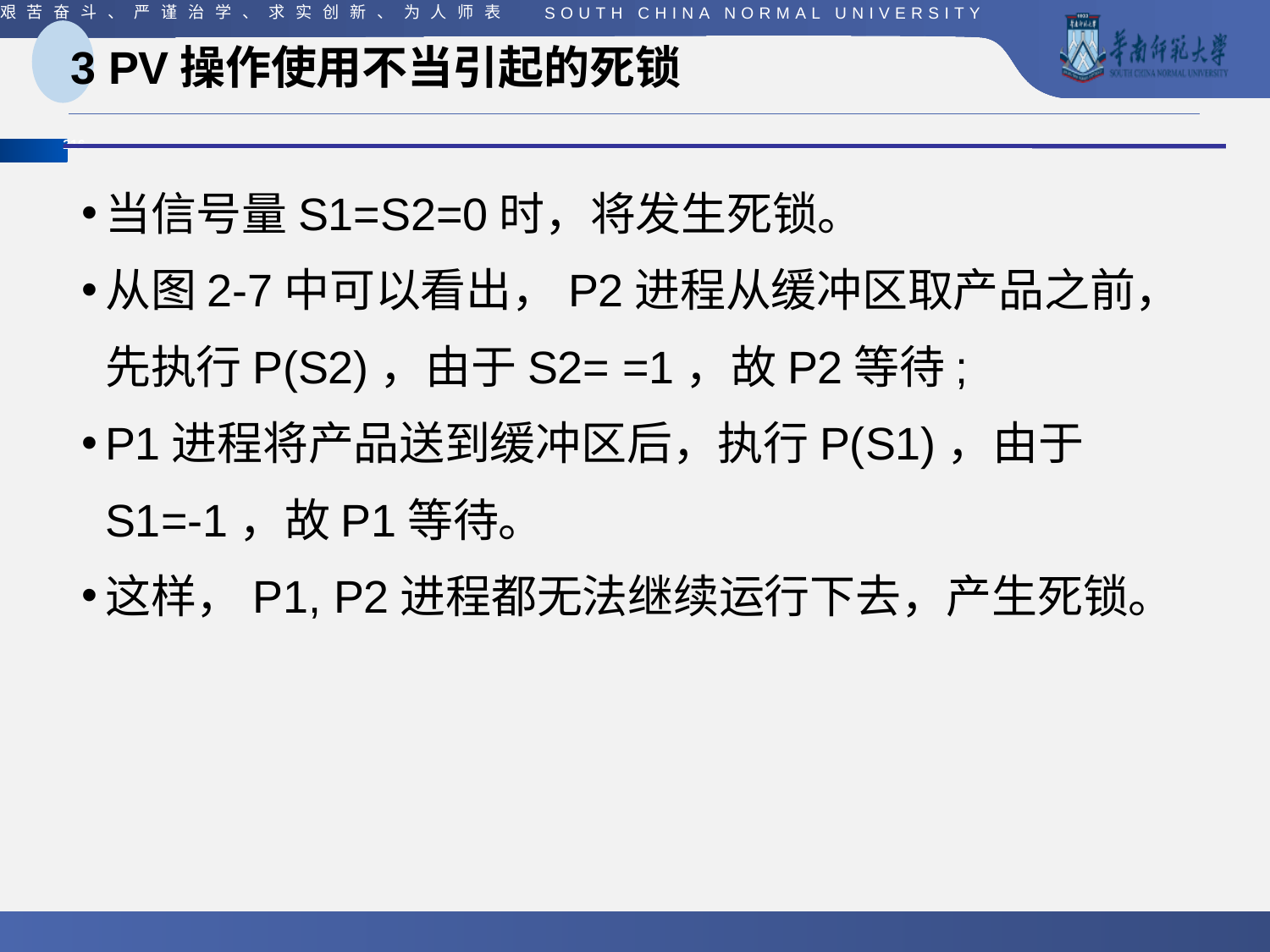

# 3 PV操作使用不当引起的死锁
当信号量S1=S2=0时，将发生死锁。
从图2-7中可以看出，P2进程从缓冲区取产品之前，先执行P(S2)，由于S2= =1，故P2等待;
P1进程将产品送到缓冲区后，执行P(S1)，由于S1=-1，故P1等待。
这样，P1, P2进程都无法继续运行下去，产生死锁。

216